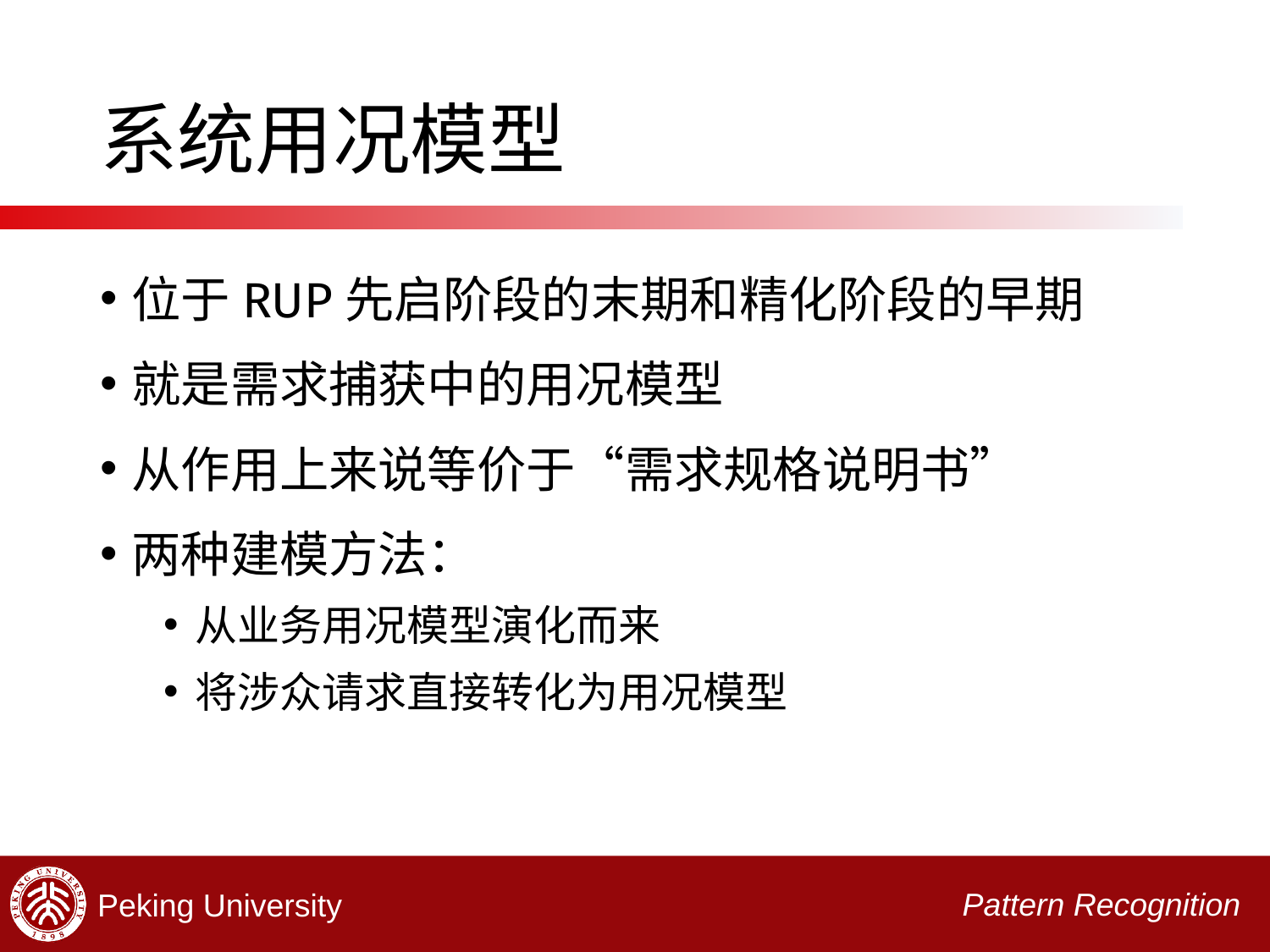

# 系统用况模型
位于RUP先启阶段的末期和精化阶段的早期
就是需求捕获中的用况模型
从作用上来说等价于“需求规格说明书”
两种建模方法：
从业务用况模型演化而来
将涉众请求直接转化为用况模型